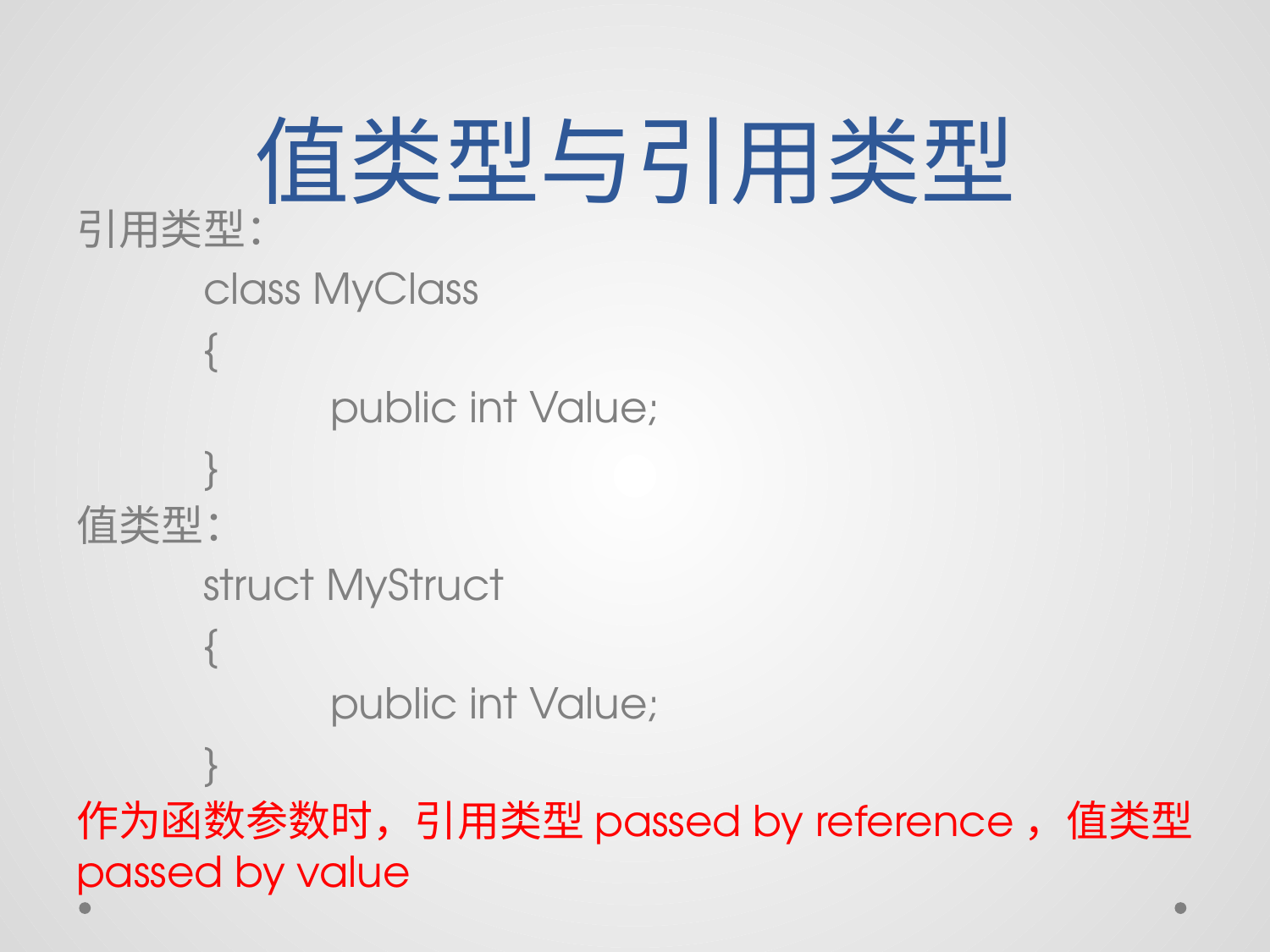

# 值类型与引用类型
引用类型：
	class MyClass
    	{
        		public int Value;
    	}
值类型：
    	struct MyStruct
    	{
        		public int Value;
    	}
作为函数参数时，引用类型passed by reference，值类型passed by value